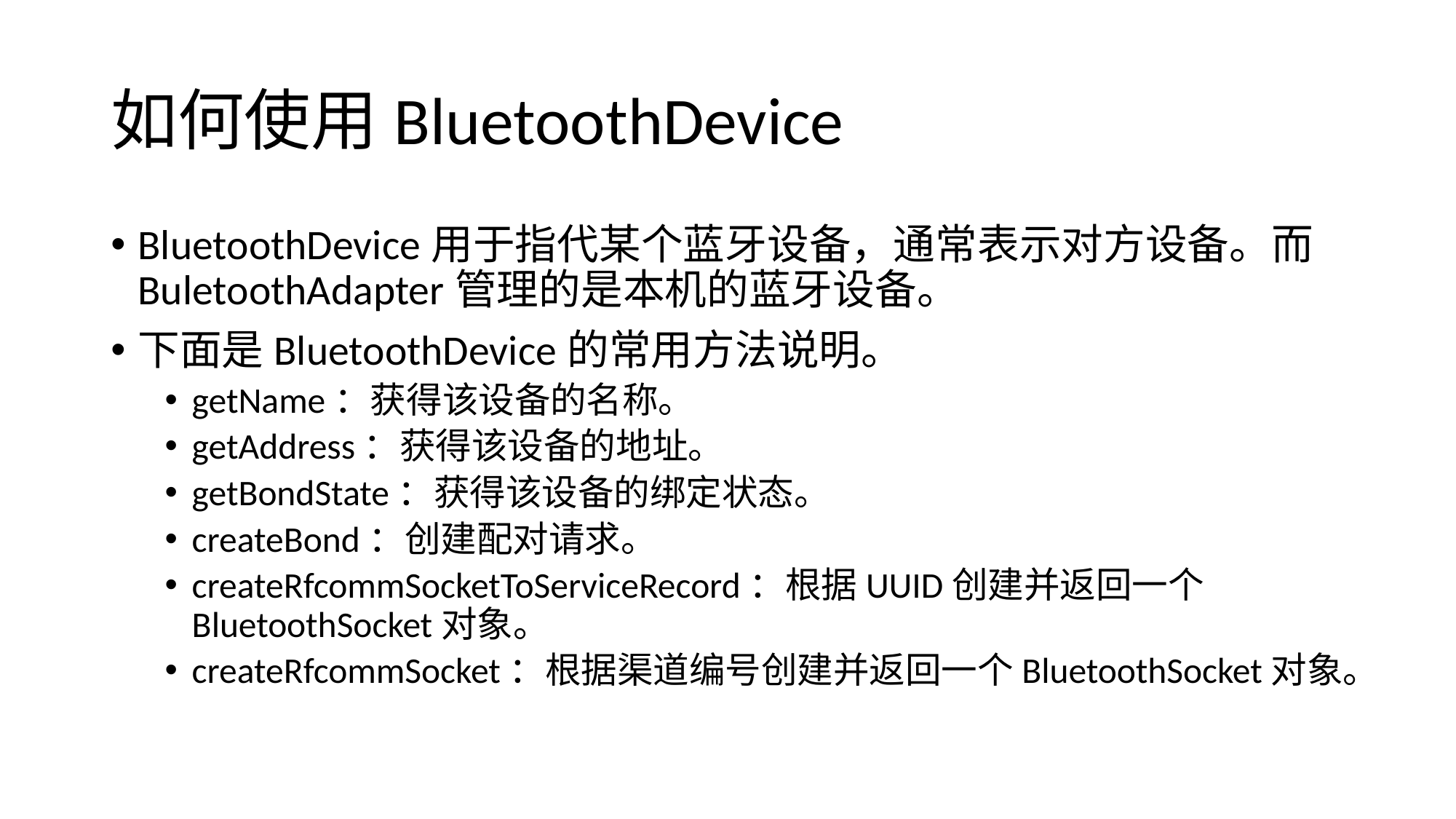

# 如何使用BluetoothDevice
BluetoothDevice用于指代某个蓝牙设备，通常表示对方设备。而BuletoothAdapter管理的是本机的蓝牙设备。
下面是BluetoothDevice的常用方法说明。
getName：获得该设备的名称。
getAddress：获得该设备的地址。
getBondState：获得该设备的绑定状态。
createBond：创建配对请求。
createRfcommSocketToServiceRecord：根据UUID创建并返回一个BluetoothSocket对象。
createRfcommSocket：根据渠道编号创建并返回一个BluetoothSocket对象。